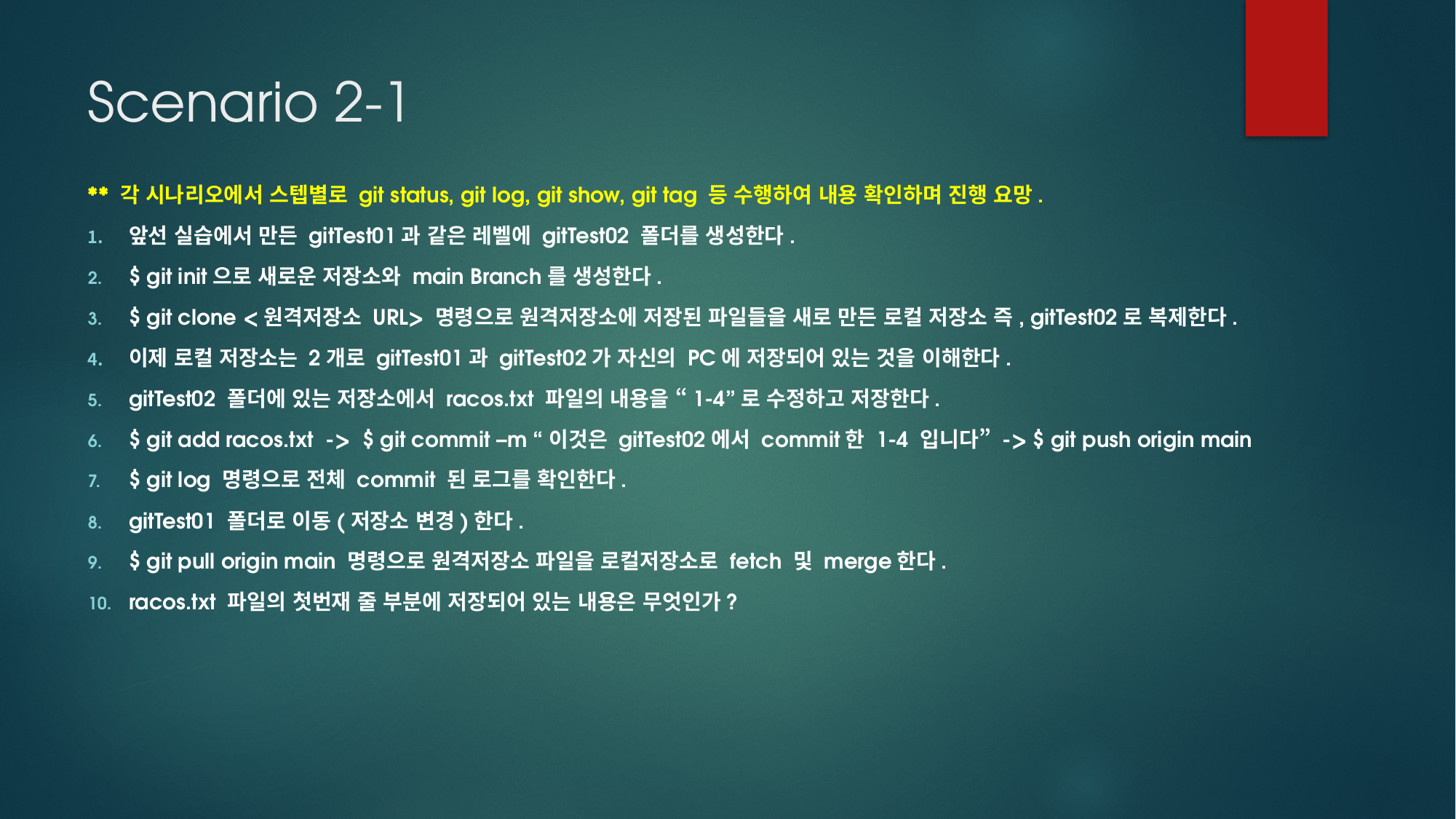

# Scenario 2-1
** 각 시나리오에서 스텝별로 git status, git log, git show, git tag 등 수행하여 내용 확인하며 진행 요망.
앞선 실습에서 만든 gitTest01과 같은 레벨에 gitTest02 폴더를 생성한다.
$ git init으로 새로운 저장소와 main Branch를 생성한다.
$ git clone <원격저장소 URL> 명령으로 원격저장소에 저장된 파일들을 새로 만든 로컬 저장소 즉, gitTest02로 복제한다.
이제 로컬 저장소는 2개로 gitTest01과 gitTest02가 자신의 PC에 저장되어 있는 것을 이해한다.
gitTest02 폴더에 있는 저장소에서 racos.txt 파일의 내용을 “1-4”로 수정하고 저장한다.
$ git add racos.txt  ->  $ git commit –m “이것은 gitTest02에서 commit한 1-4 입니다” -> $ git push origin main
$ git log 명령으로 전체 commit 된 로그를 확인한다.
gitTest01 폴더로 이동(저장소 변경)한다.
$ git pull origin main 명령으로 원격저장소 파일을 로컬저장소로 fetch 및 merge한다.
racos.txt 파일의 첫번재 줄 부분에 저장되어 있는 내용은 무엇인가?